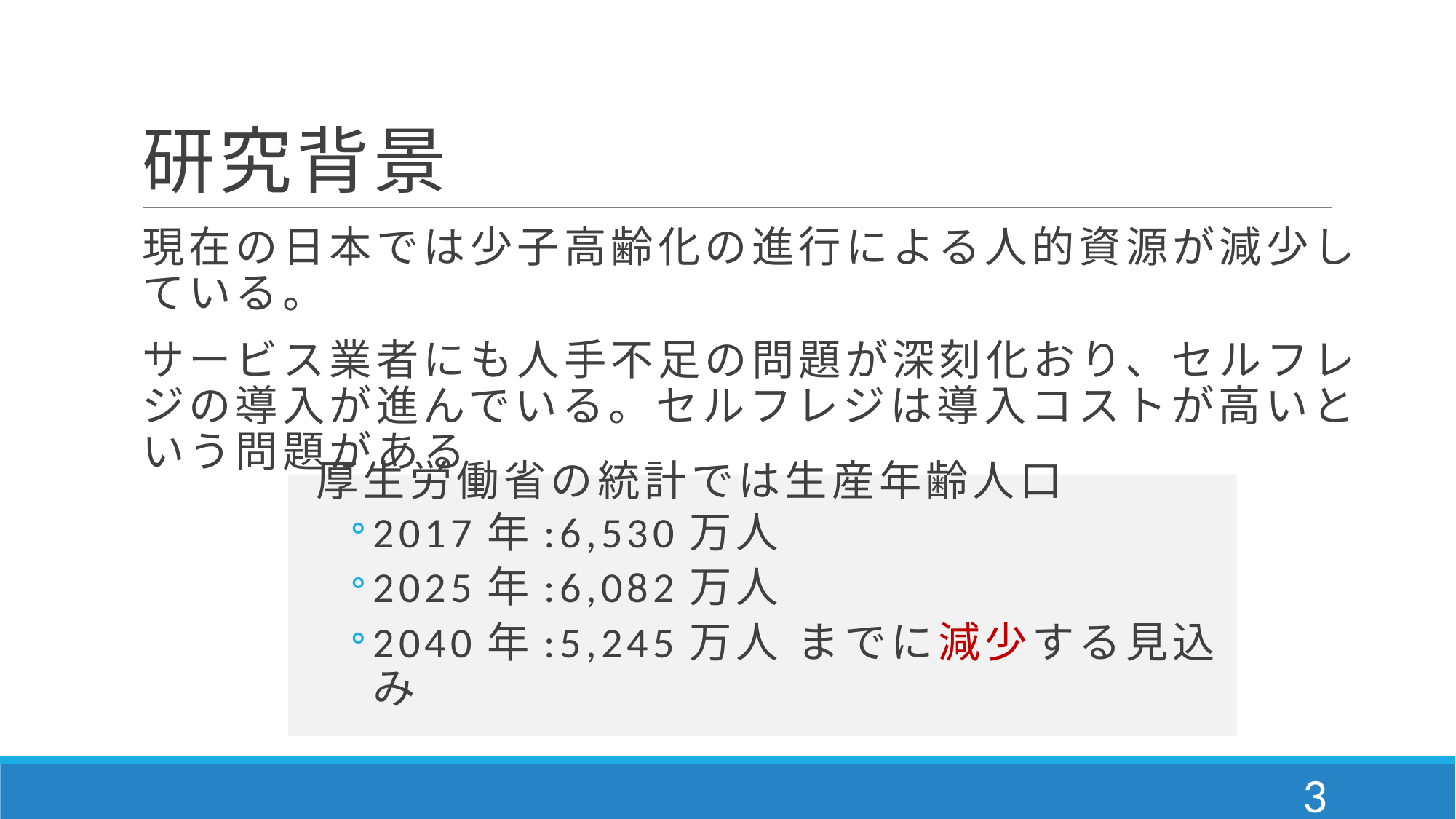

# 研究背景
現在の日本では少子高齢化の進行による人的資源が減少している。
サービス業者にも人手不足の問題が深刻化おり、セルフレジの導入が進んでいる。セルフレジは導入コストが高いという問題がある
厚生労働省の統計では生産年齢人口
2017年:6,530万人
2025年:6,082万人
2040年:5,245万人 までに減少する見込み

3